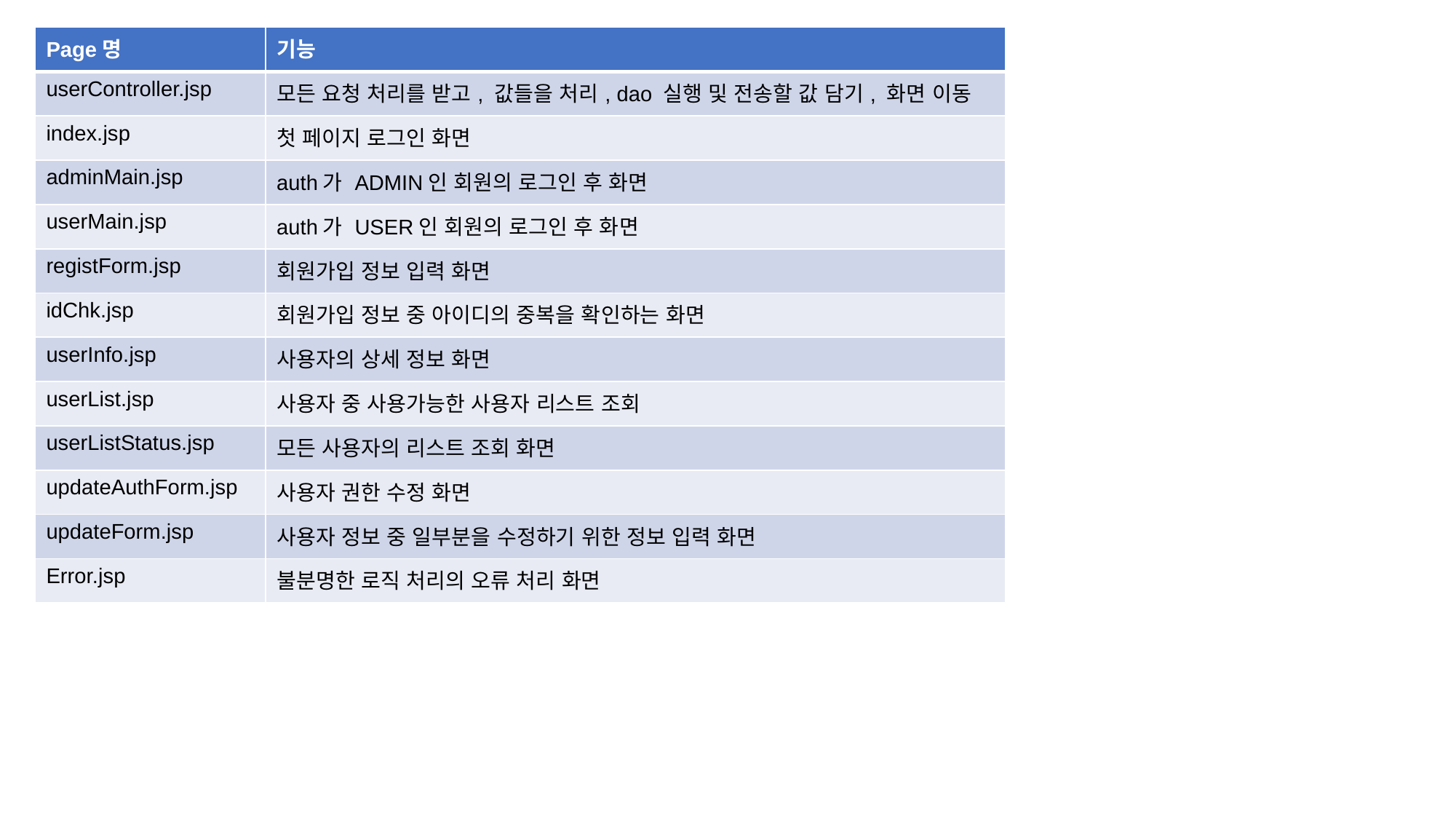

| Page명 | 기능 |
| --- | --- |
| userController.jsp | 모든 요청 처리를 받고, 값들을 처리, dao 실행 및 전송할 값 담기, 화면 이동 |
| index.jsp | 첫 페이지 로그인 화면 |
| adminMain.jsp | auth가 ADMIN인 회원의 로그인 후 화면 |
| userMain.jsp | auth가 USER인 회원의 로그인 후 화면 |
| registForm.jsp | 회원가입 정보 입력 화면 |
| idChk.jsp | 회원가입 정보 중 아이디의 중복을 확인하는 화면 |
| userInfo.jsp | 사용자의 상세 정보 화면 |
| userList.jsp | 사용자 중 사용가능한 사용자 리스트 조회 |
| userListStatus.jsp | 모든 사용자의 리스트 조회 화면 |
| updateAuthForm.jsp | 사용자 권한 수정 화면 |
| updateForm.jsp | 사용자 정보 중 일부분을 수정하기 위한 정보 입력 화면 |
| Error.jsp | 불분명한 로직 처리의 오류 처리 화면 |